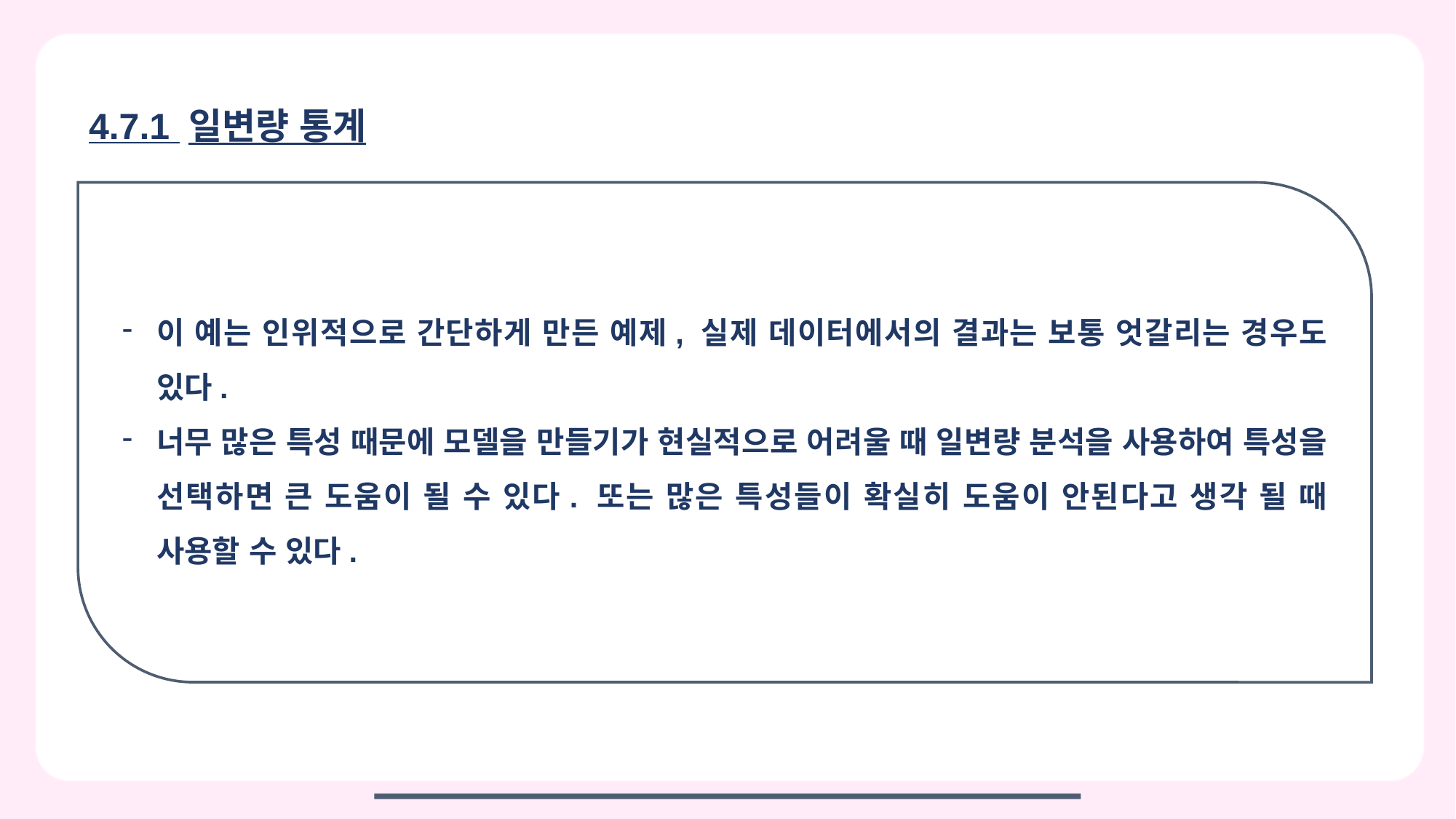

4.7.1 일변량 통계
이 예는 인위적으로 간단하게 만든 예제, 실제 데이터에서의 결과는 보통 엇갈리는 경우도 있다.
너무 많은 특성 때문에 모델을 만들기가 현실적으로 어려울 때 일변량 분석을 사용하여 특성을 선택하면 큰 도움이 될 수 있다. 또는 많은 특성들이 확실히 도움이 안된다고 생각 될 때 사용할 수 있다.